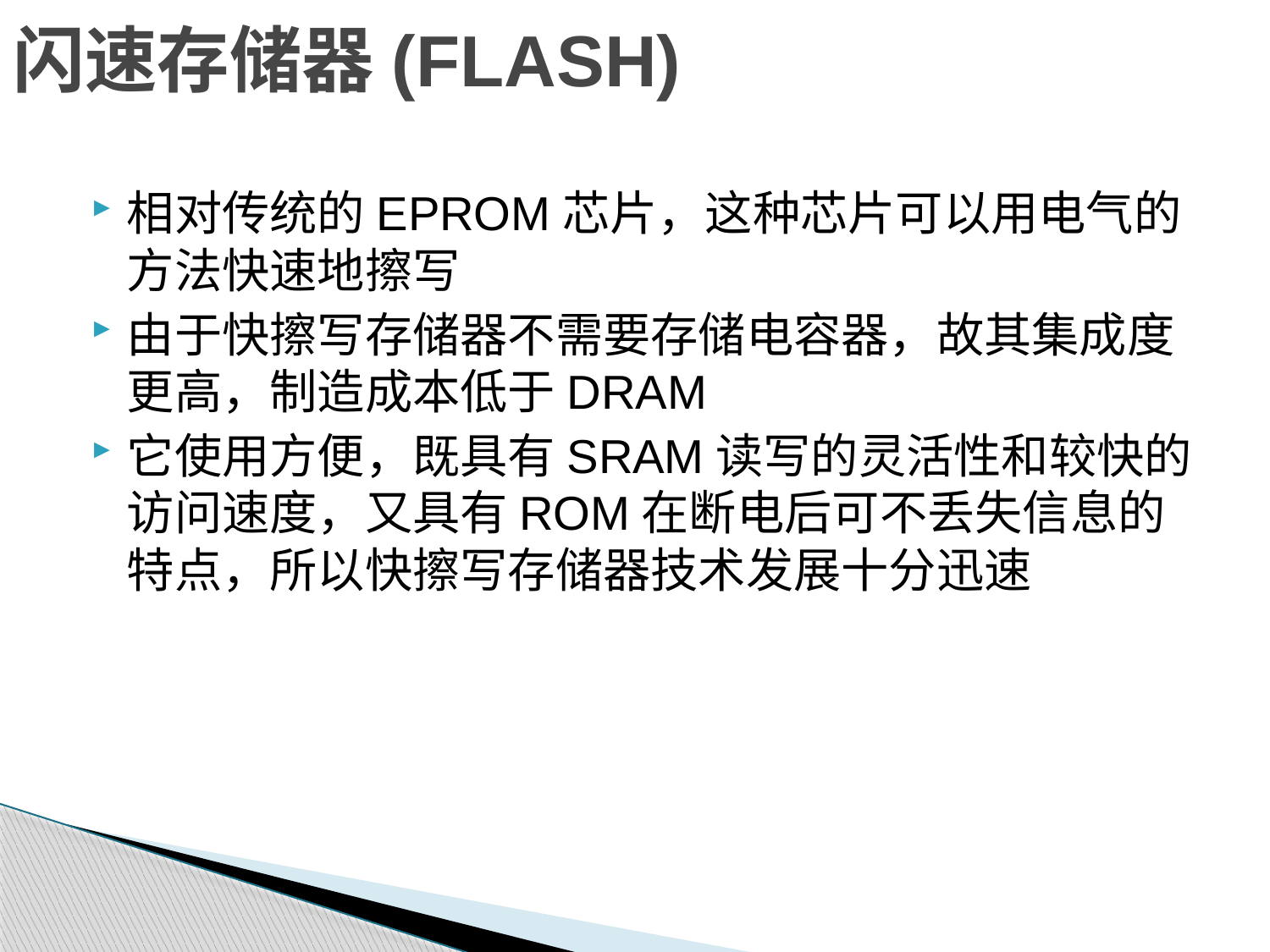

# 闪速存储器(FLASH)
相对传统的EPROM芯片，这种芯片可以用电气的方法快速地擦写
由于快擦写存储器不需要存储电容器，故其集成度更高，制造成本低于DRAM
它使用方便，既具有SRAM读写的灵活性和较快的访问速度，又具有ROM在断电后可不丢失信息的特点，所以快擦写存储器技术发展十分迅速